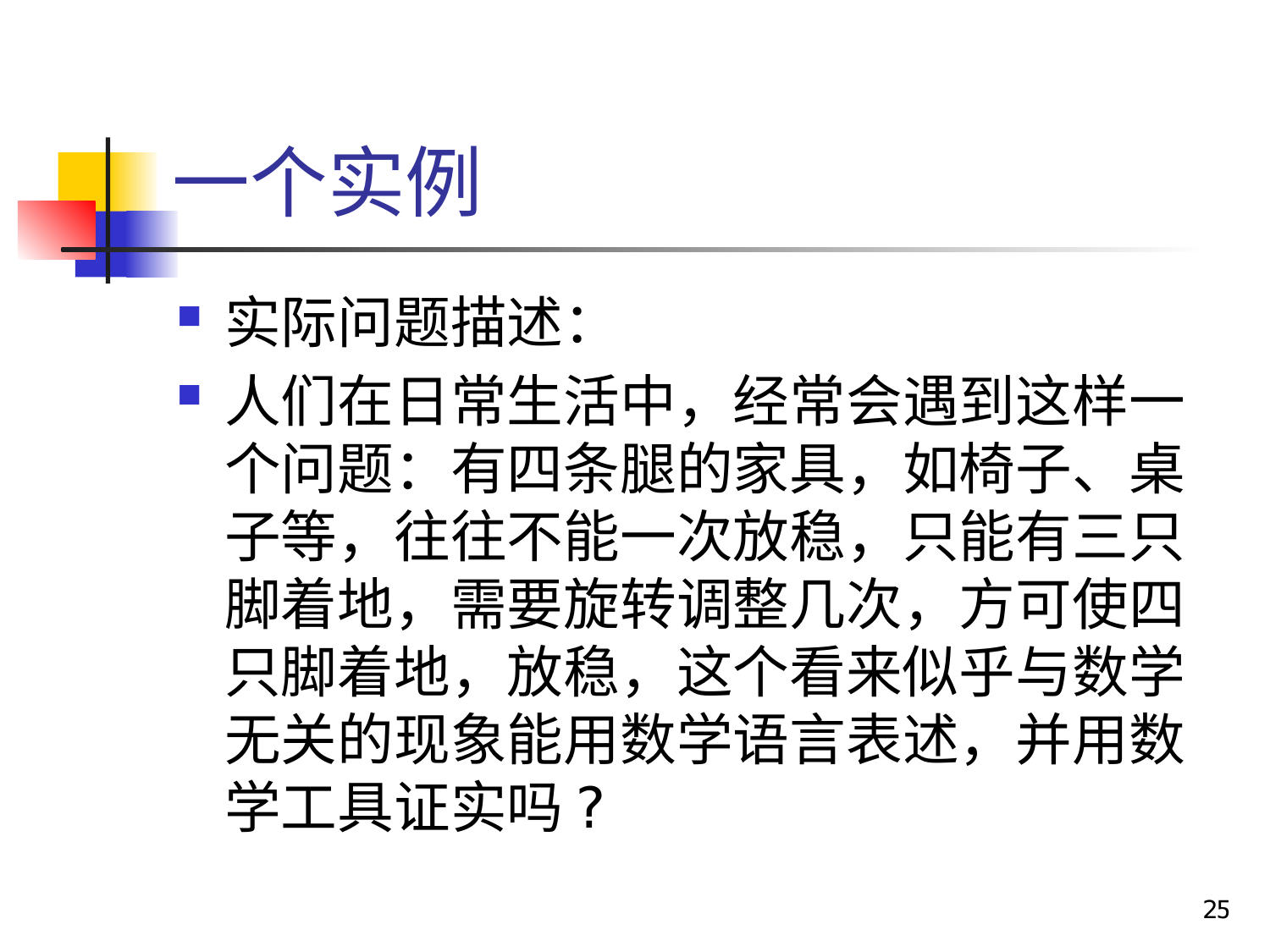

# 一个实例
实际问题描述：
人们在日常生活中，经常会遇到这样一个问题：有四条腿的家具，如椅子、桌子等，往往不能一次放稳，只能有三只脚着地，需要旋转调整几次，方可使四只脚着地，放稳，这个看来似乎与数学无关的现象能用数学语言表述，并用数学工具证实吗?
25